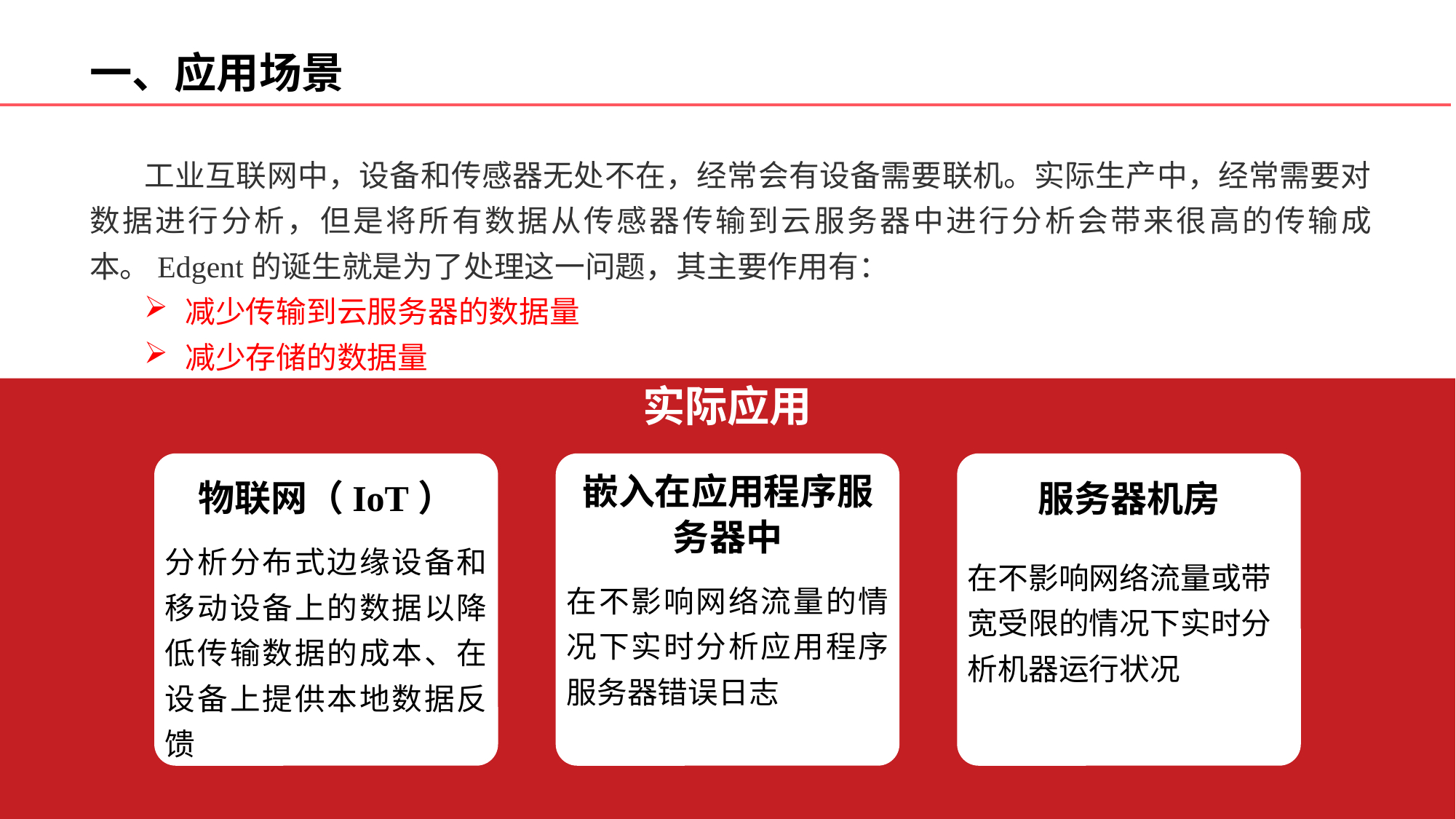

一、应用场景
工业互联网中，设备和传感器无处不在，经常会有设备需要联机。实际生产中，经常需要对数据进行分析，但是将所有数据从传感器传输到云服务器中进行分析会带来很高的传输成本。Edgent的诞生就是为了处理这一问题，其主要作用有：
减少传输到云服务器的数据量
减少存储的数据量
实际应用

嵌入在应用程序服务器中
在不影响网络流量的情况下实时分析应用程序服务器错误日志

物联网（IoT）
分析分布式边缘设备和移动设备上的数据以降低传输数据的成本、在设备上提供本地数据反馈
服务器机房
在不影响网络流量或带宽受限的情况下实时分析机器运行状况